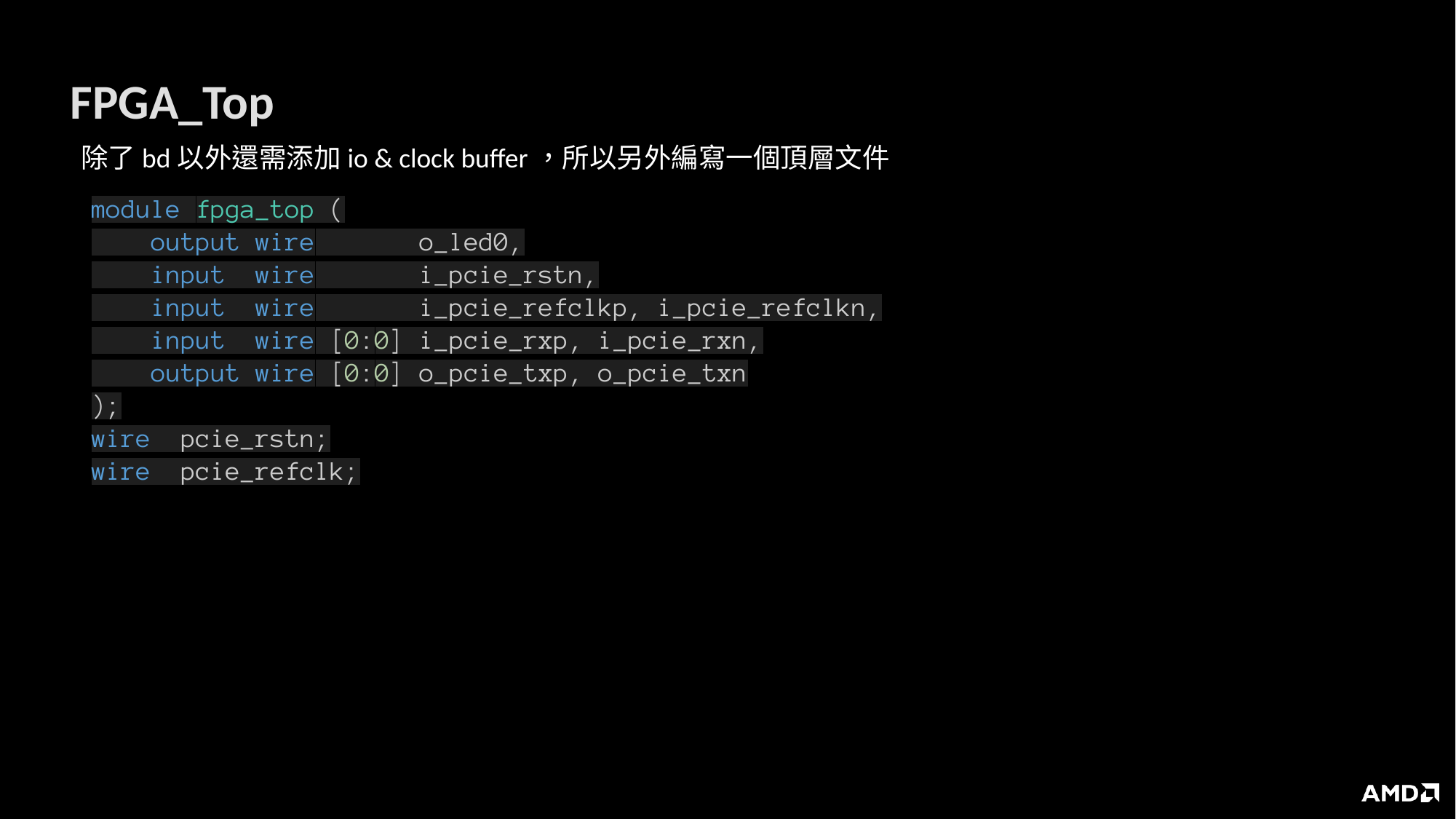

# FPGA_Top
除了bd以外還需添加io & clock buffer，所以另外編寫一個頂層文件
module fpga_top (
    output wire       o_led0,
    input  wire       i_pcie_rstn,
    input  wire       i_pcie_refclkp, i_pcie_refclkn,
    input  wire [0:0] i_pcie_rxp, i_pcie_rxn,
    output wire [0:0] o_pcie_txp, o_pcie_txn
);
wire  pcie_rstn;
wire  pcie_refclk;